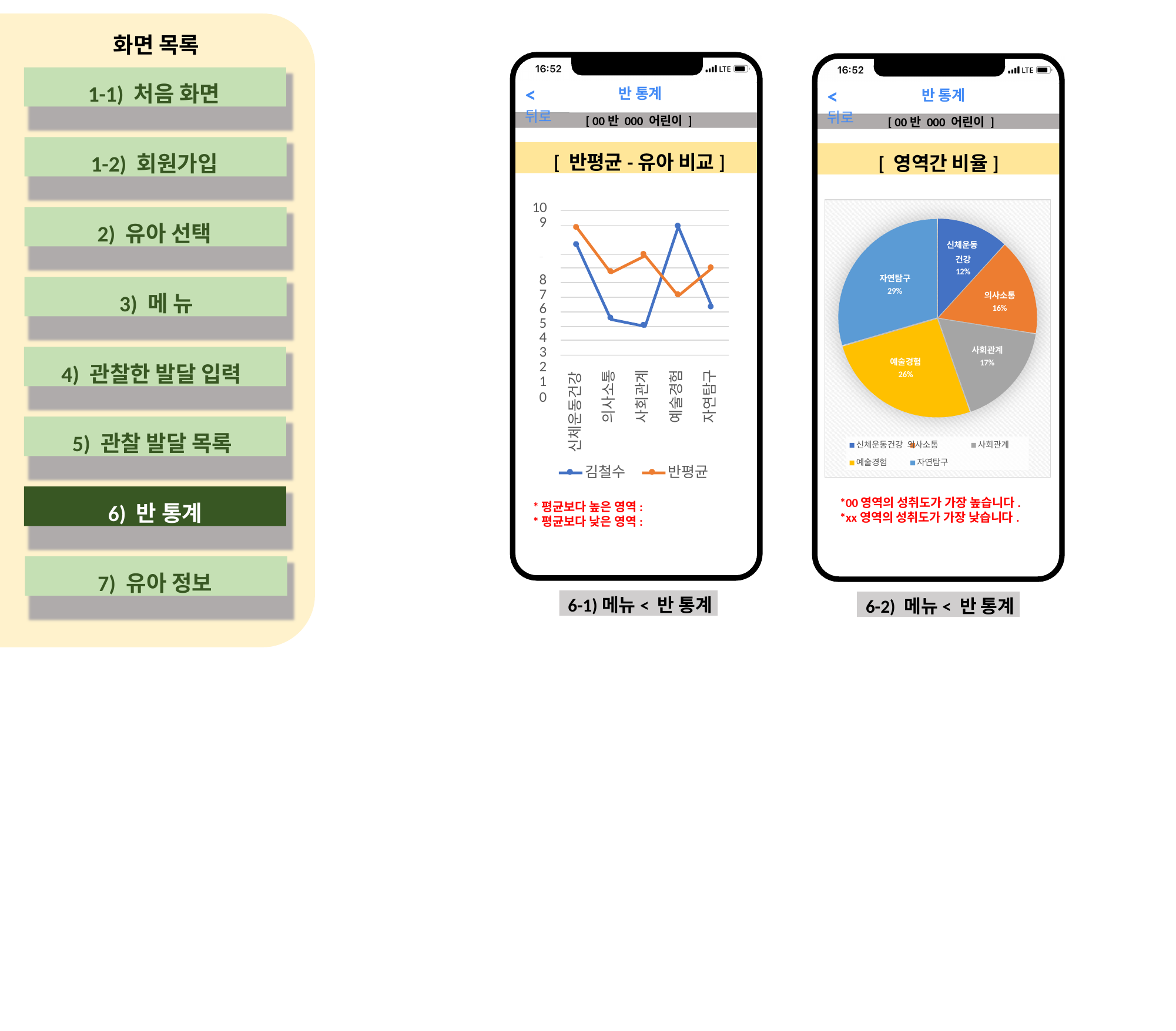

# 화면 목록

1-1) 처음 화면

<뒤로
<뒤로
반 통계

반 통계

[ 00반 000 어린이 ]

[ 00반 000 어린이 ]
1-2) 회원가입

[ 반평균-유아 비교]
[ 영역간 비율]
10
9
8
7
6
5
4
3
2
1
0

2) 유아 선택

신체운동  건강
12%

자연탐구
29%
3) 메 뉴

의사소통
16%

사회관계
17%
4) 관찰한 발달 입력

예술경험
26%

신체운동건강
의사소통  사회관계  예술경험  자연탐구
5) 관찰 발달 목록

신체운동건강 의사소통
사회관계

예술경험	자연탐구

김철수
반평균

6) 반 통계

*00영역의 성취도가 가장 높습니다.
*xx영역의 성취도가 가장 낮습니다.
*평균보다 높은 영역:
*평균보다 낮은 영역:
7) 유아 정보

6-1)메뉴< 반 통계
6-2) 메뉴< 반 통계